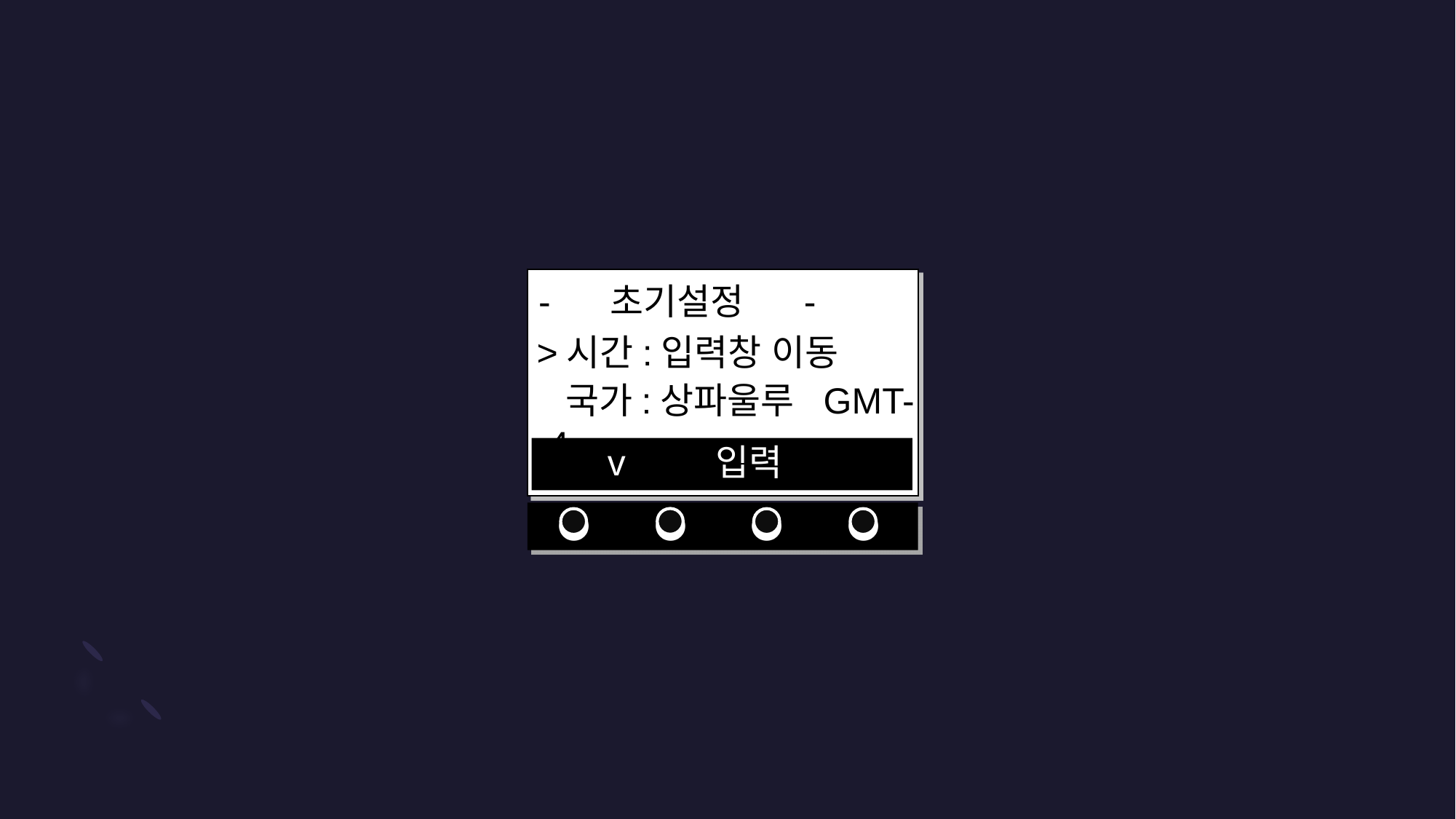

-     초기설정     -
>시간:입력창 이동
 국가:상파울루  GMT-4

       v        입력